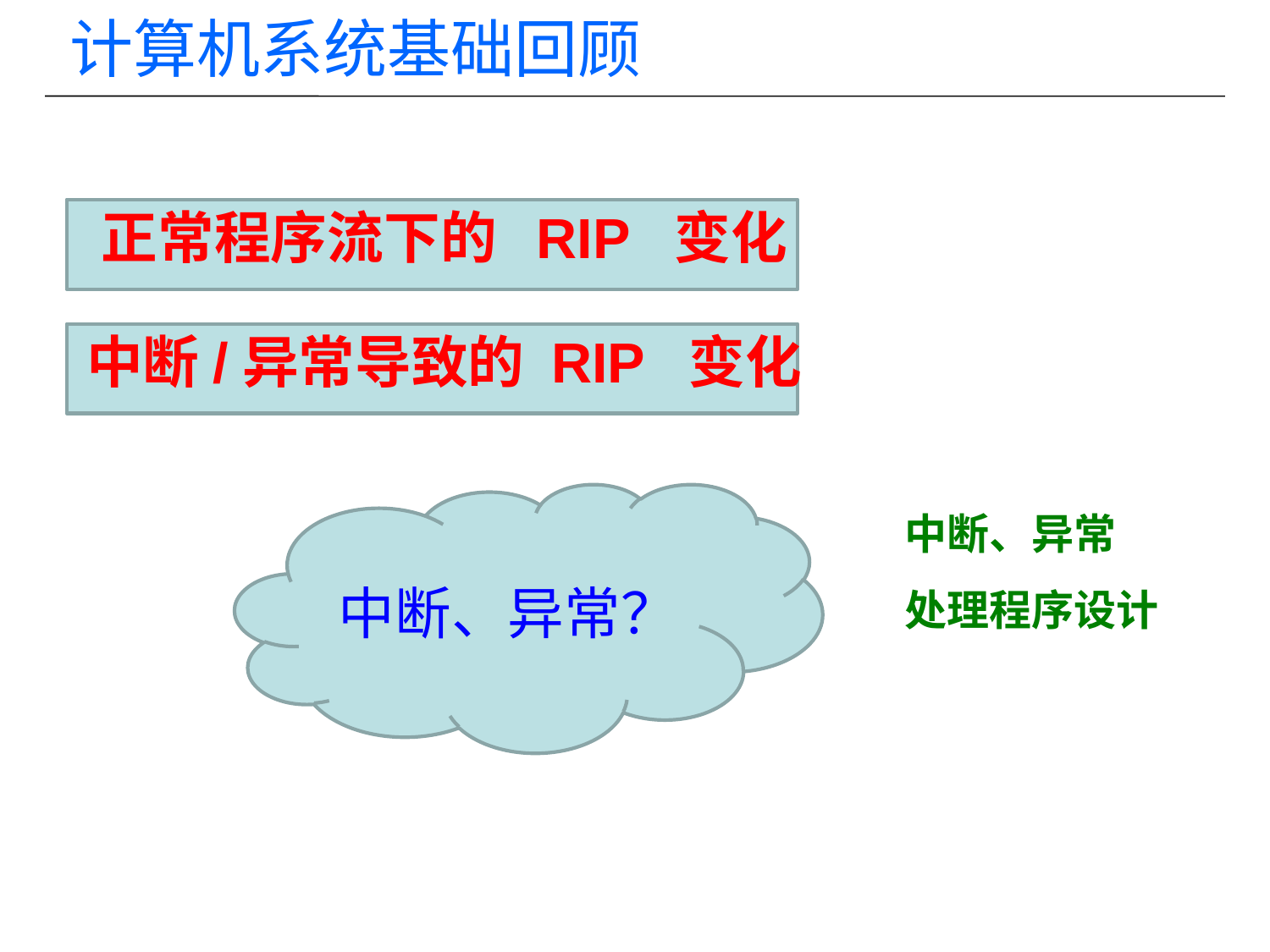

计算机系统基础回顾
正常程序流下的  RIP  变化

中断/异常导致的 RIP  变化

中断、异常
处理程序设计
中断、异常？